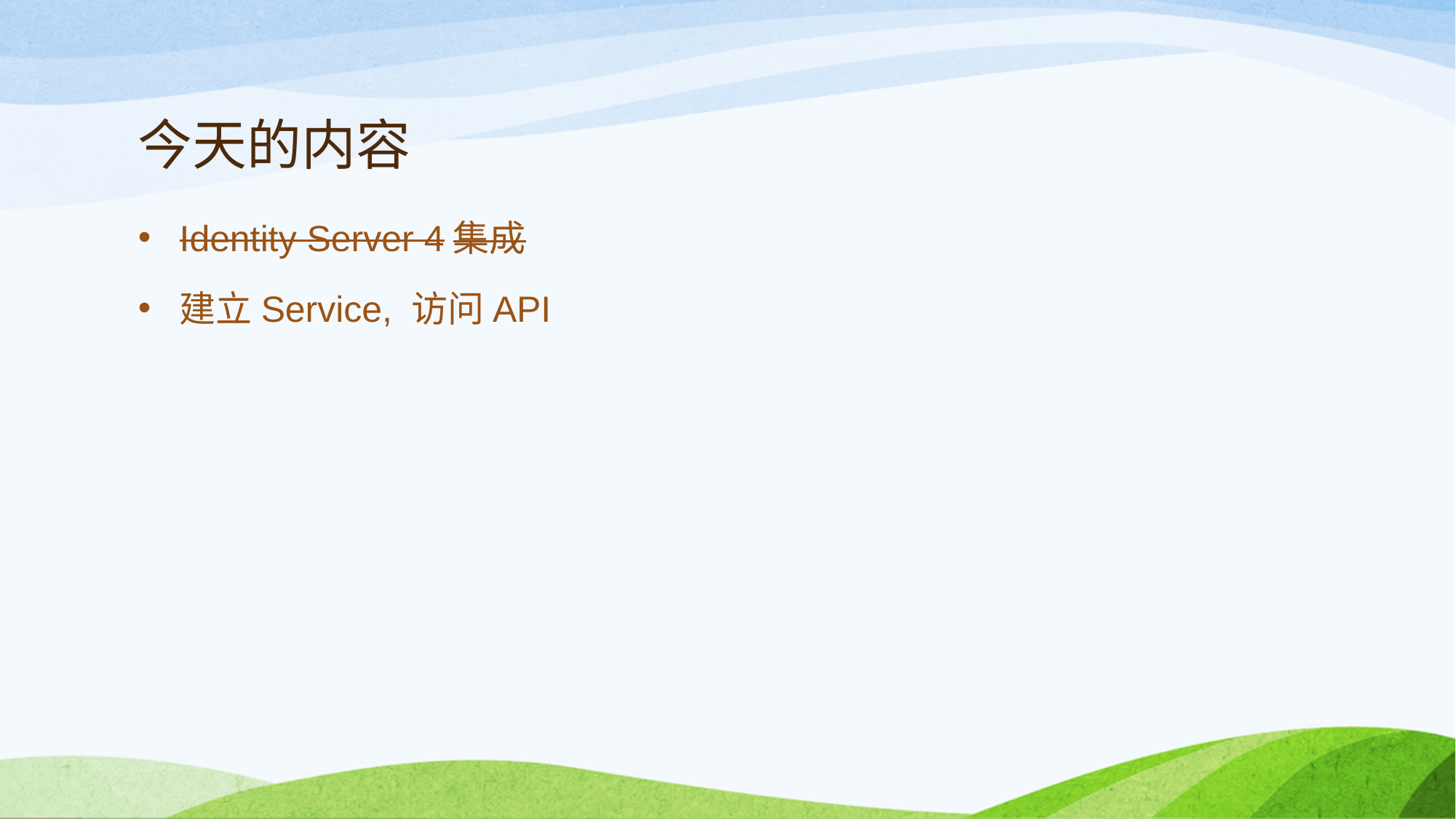

# 今天的内容
Identity Server 4集成
建立Service, 访问API